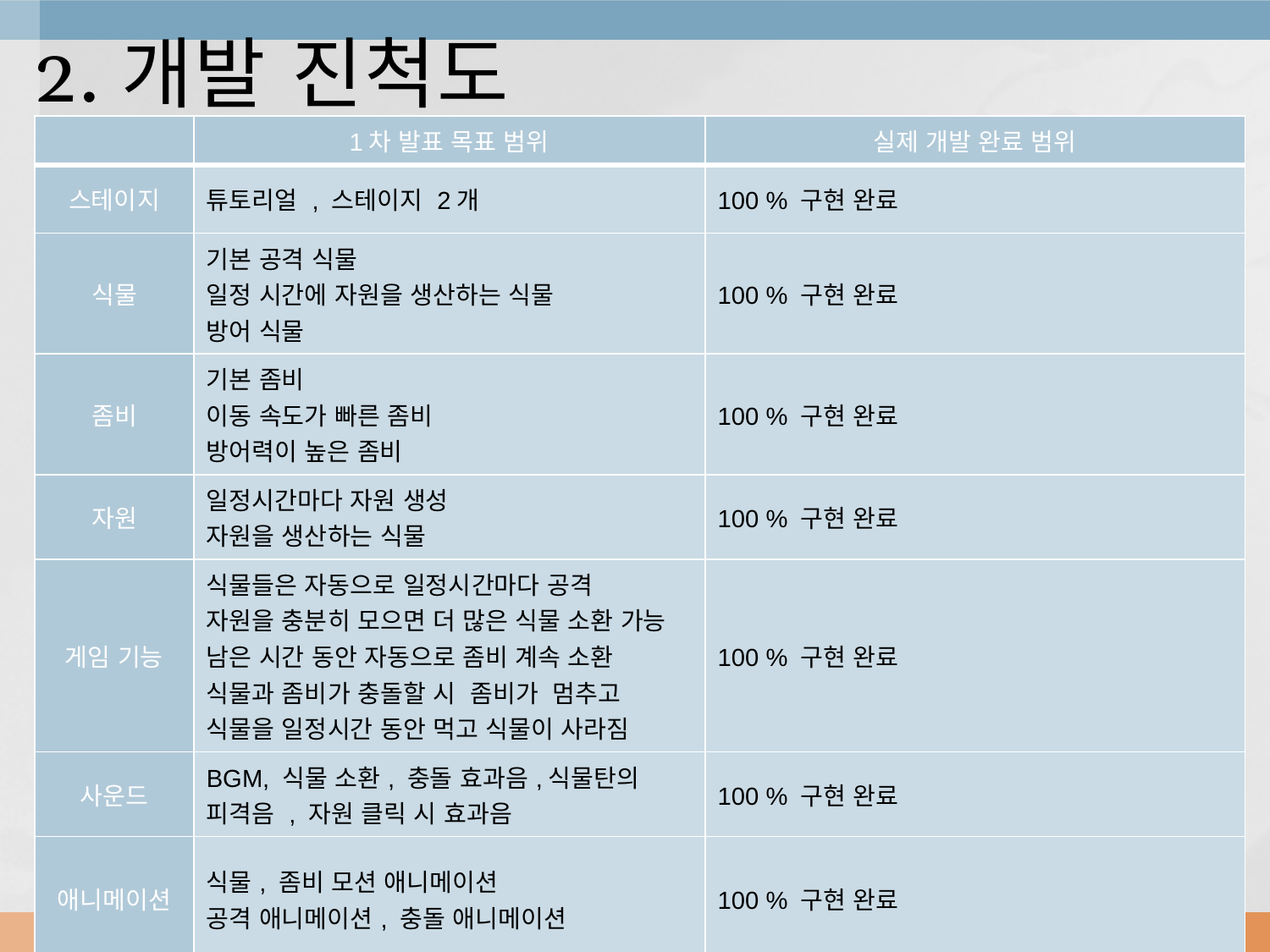

# 2.개발 진척도
|  | 1차 발표 목표 범위 | 실제 개발 완료 범위 |
| --- | --- | --- |
| 스테이지 | 튜토리얼 , 스테이지 2개 | 100 % 구현 완료 |
| 식물 | 기본 공격 식물 일정 시간에 자원을 생산하는 식물 방어 식물 | 100 % 구현 완료 |
| 좀비 | 기본 좀비 이동 속도가 빠른 좀비 방어력이 높은 좀비 | 100 % 구현 완료 |
| 자원 | 일정시간마다 자원 생성 자원을 생산하는 식물 | 100 % 구현 완료 |
| 게임 기능 | 식물들은 자동으로 일정시간마다 공격 자원을 충분히 모으면 더 많은 식물 소환 가능 남은 시간 동안 자동으로 좀비 계속 소환 식물과 좀비가 충돌할 시 좀비가 멈추고 식물을 일정시간 동안 먹고 식물이 사라짐 | 100 % 구현 완료 |
| 사운드 | BGM, 식물 소환, 충돌 효과음,식물탄의 피격음 , 자원 클릭 시 효과음 | 100 % 구현 완료 |
| 애니메이션 | 식물, 좀비 모션 애니메이션 공격 애니메이션, 충돌 애니메이션 | 100 % 구현 완료 |